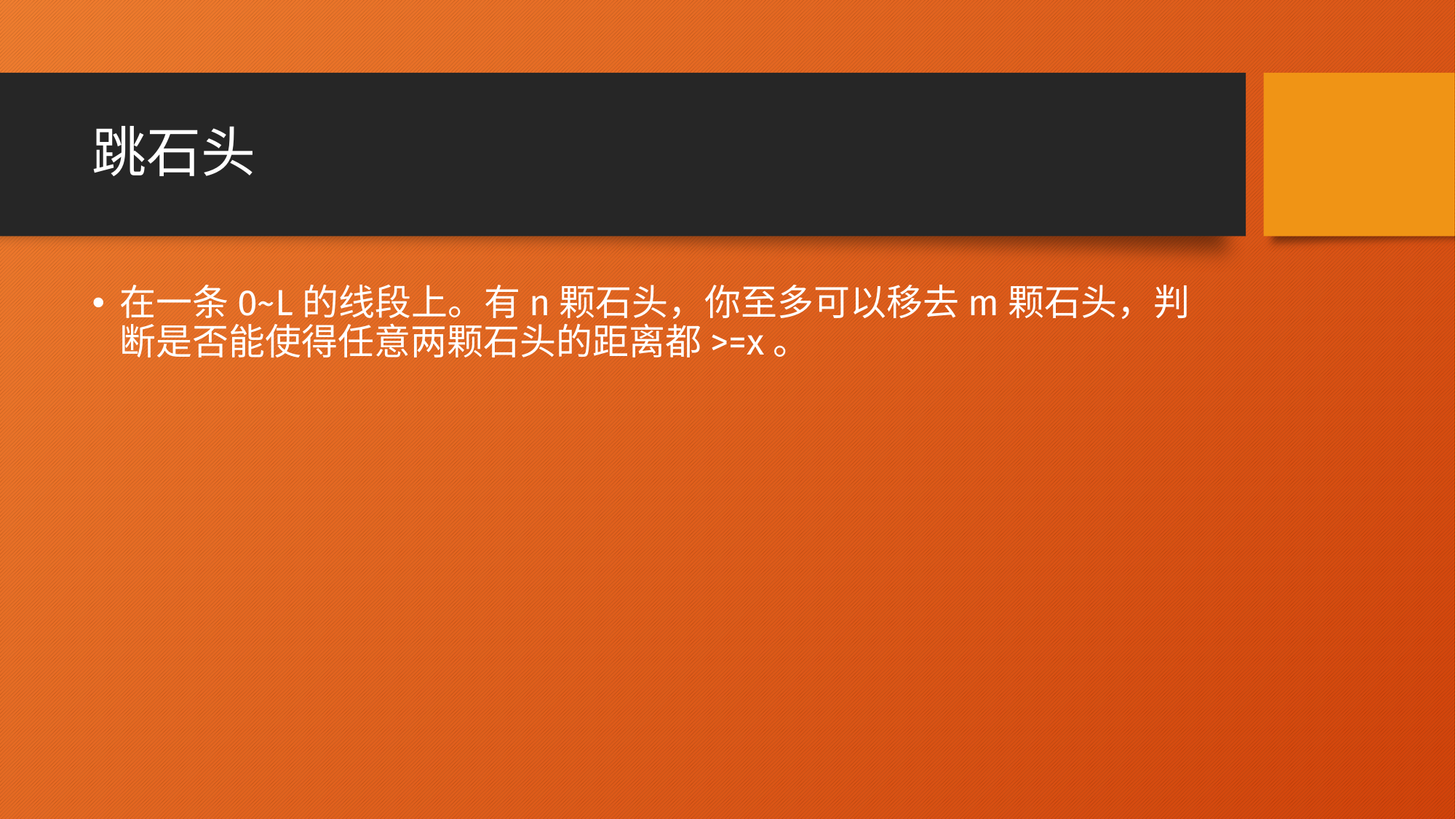

# 跳石头
在一条0~L的线段上。有n颗石头，你至多可以移去m颗石头，判断是否能使得任意两颗石头的距离都>=x。